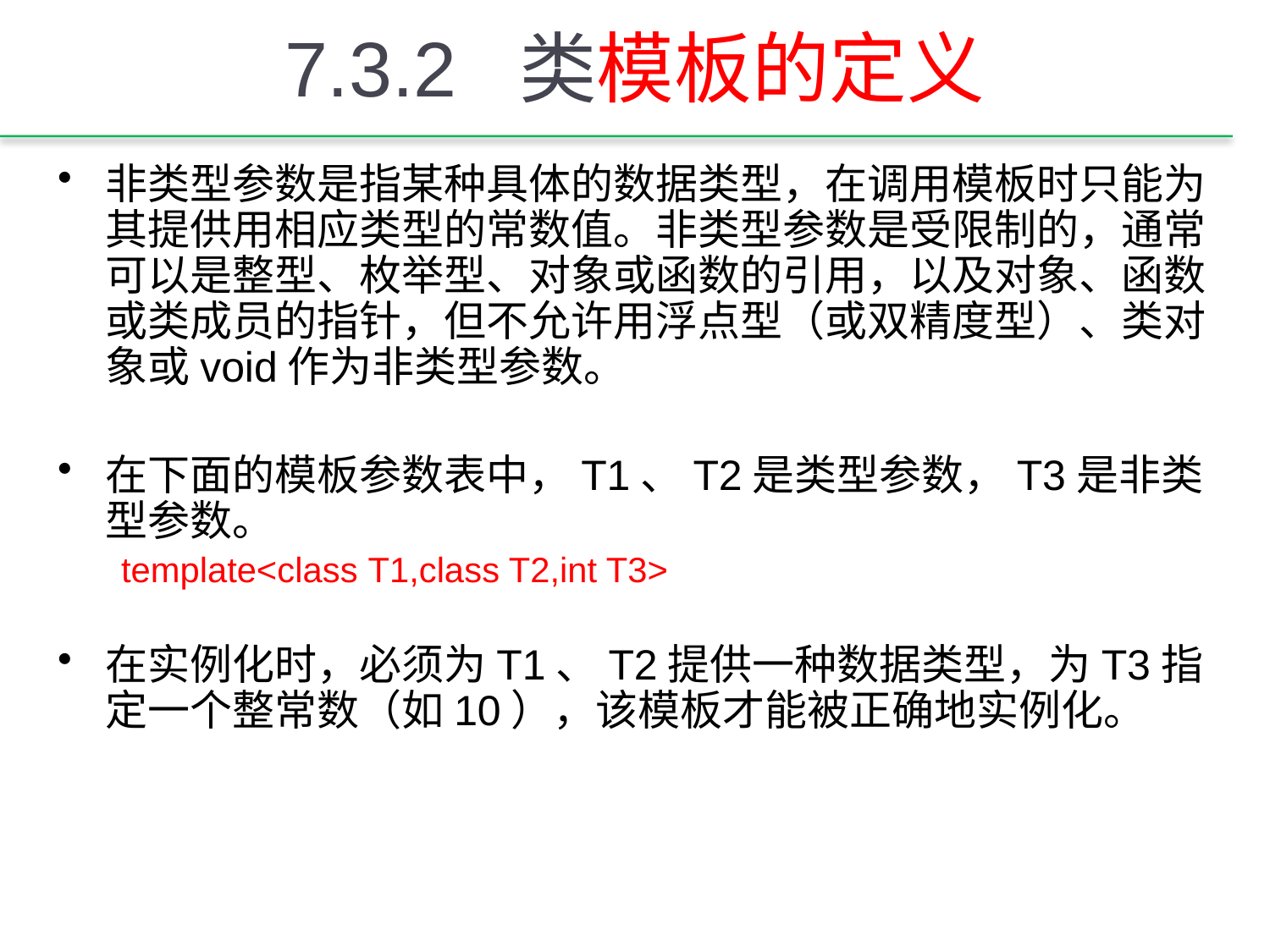

# 7.3.2  类模板的定义
非类型参数是指某种具体的数据类型，在调用模板时只能为其提供用相应类型的常数值。非类型参数是受限制的，通常可以是整型、枚举型、对象或函数的引用，以及对象、函数或类成员的指针，但不允许用浮点型（或双精度型）、类对象或void作为非类型参数。

在下面的模板参数表中，T1、T2是类型参数，T3是非类型参数。
template<class T1,class T2,int T3>

在实例化时，必须为T1、T2提供一种数据类型，为T3指定一个整常数（如10），该模板才能被正确地实例化。